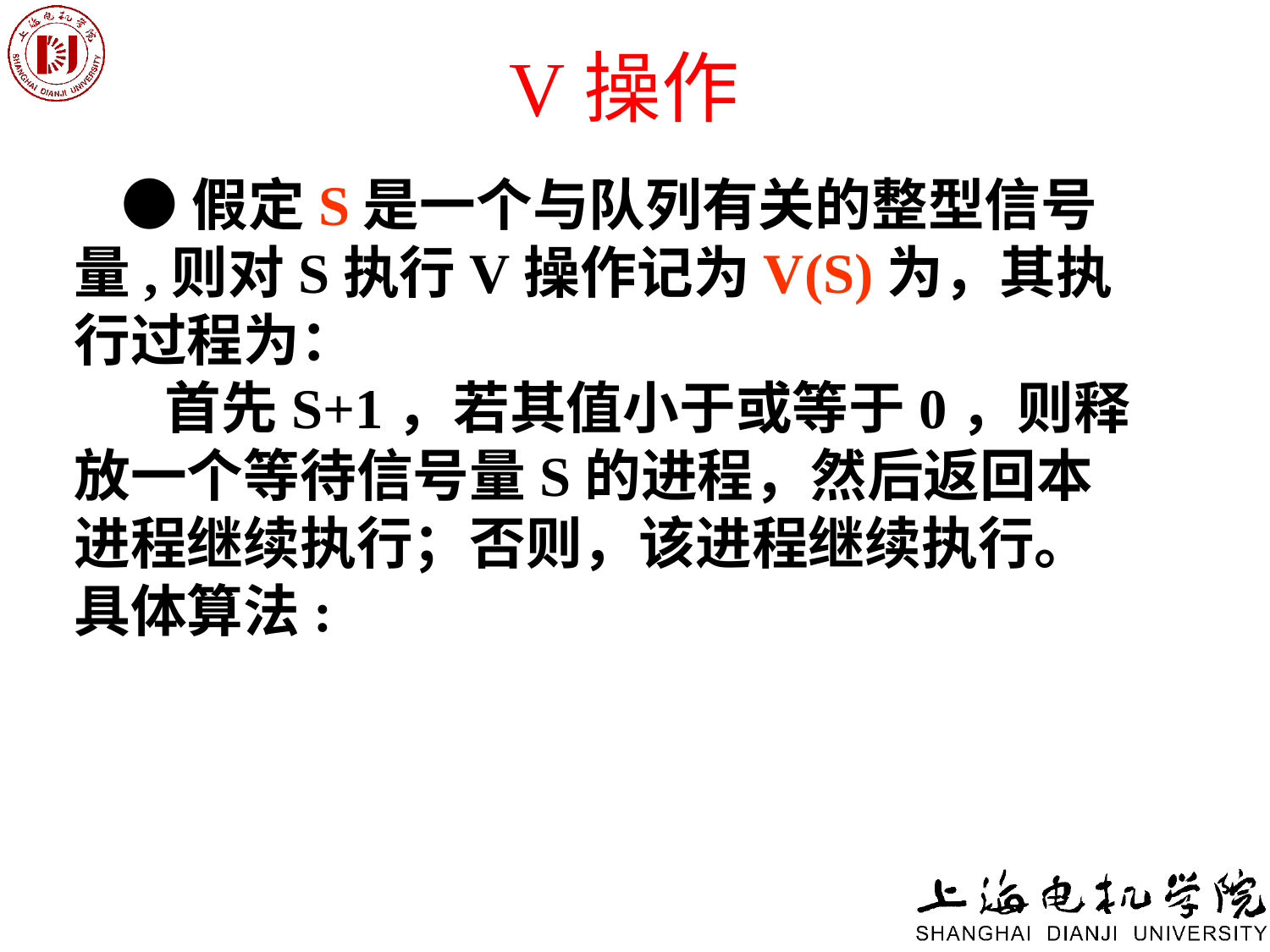

# V操作
  ●假定S是一个与队列有关的整型信号量,则对S执行V操作记为V(S)为，其执行过程为：
    首先S+1，若其值小于或等于0，则释放一个等待信号量S的进程，然后返回本进程继续执行；否则，该进程继续执行。具体算法: